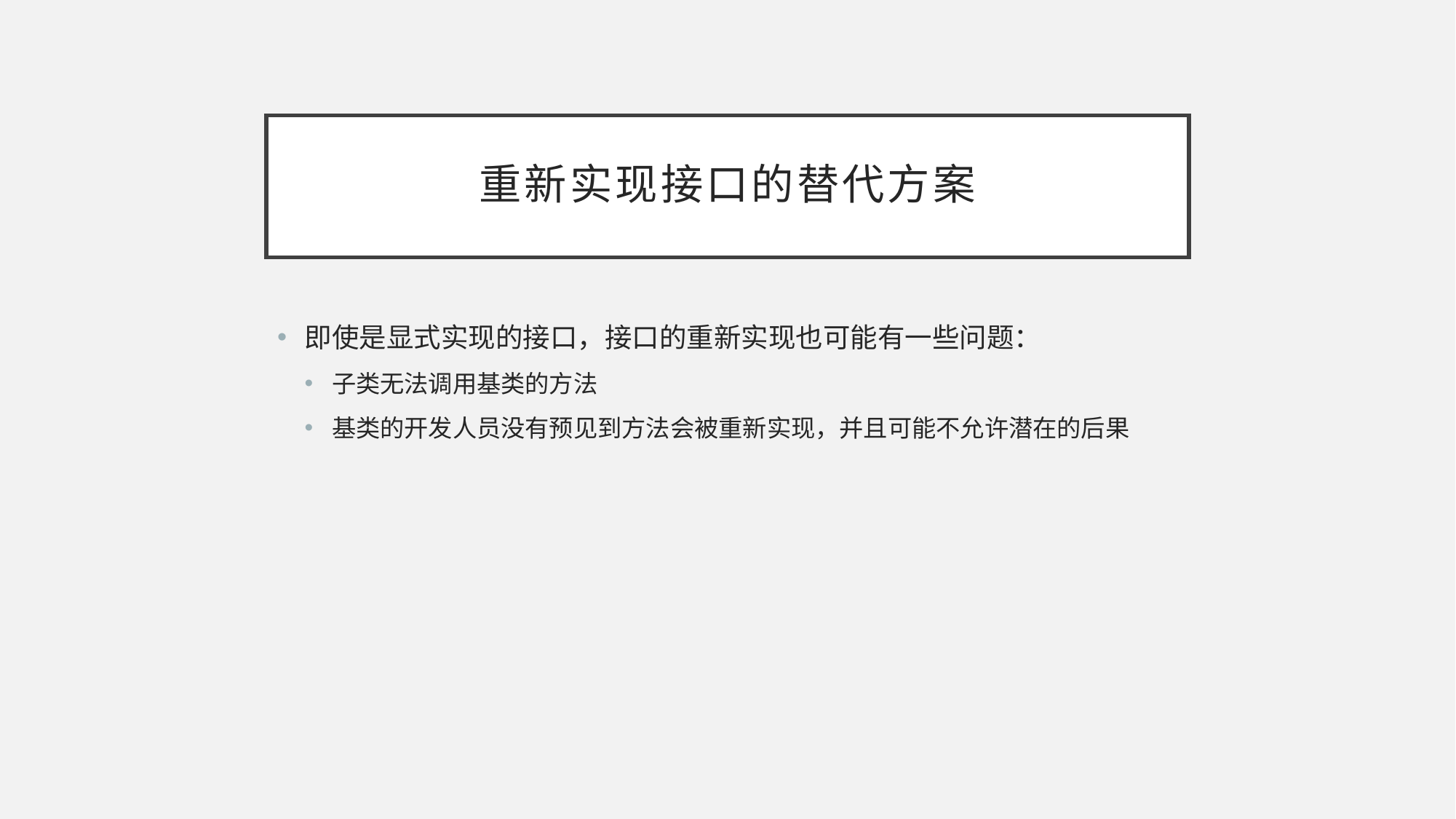

# 重新实现接口的替代方案
即使是显式实现的接口，接口的重新实现也可能有一些问题：
子类无法调用基类的方法
基类的开发人员没有预见到方法会被重新实现，并且可能不允许潜在的后果